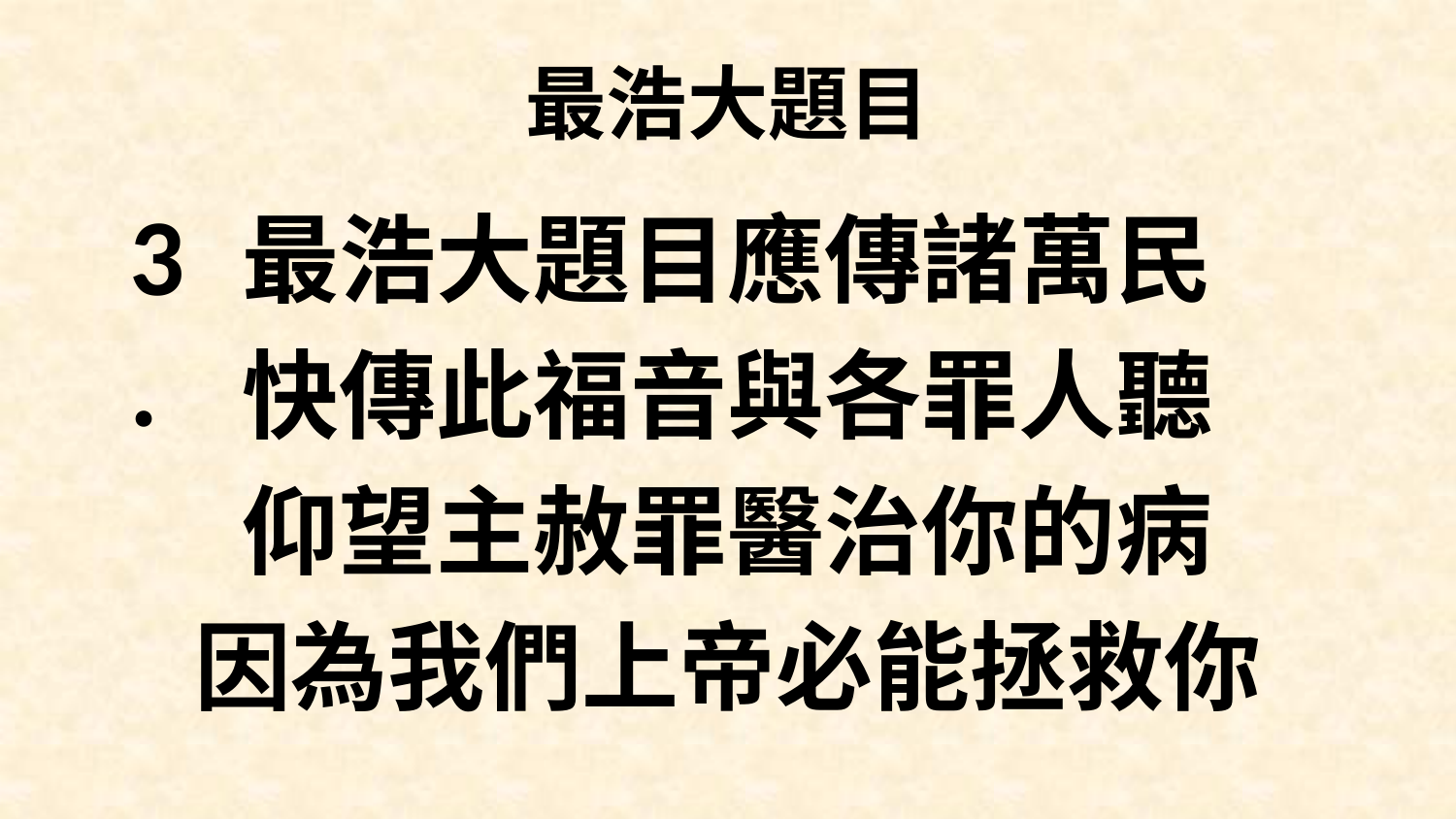

# 最浩大題目
3.
最浩大題目應傳諸萬民
快傳此福音與各罪人聽
仰望主赦罪醫治你的病
因為我們上帝必能拯救你